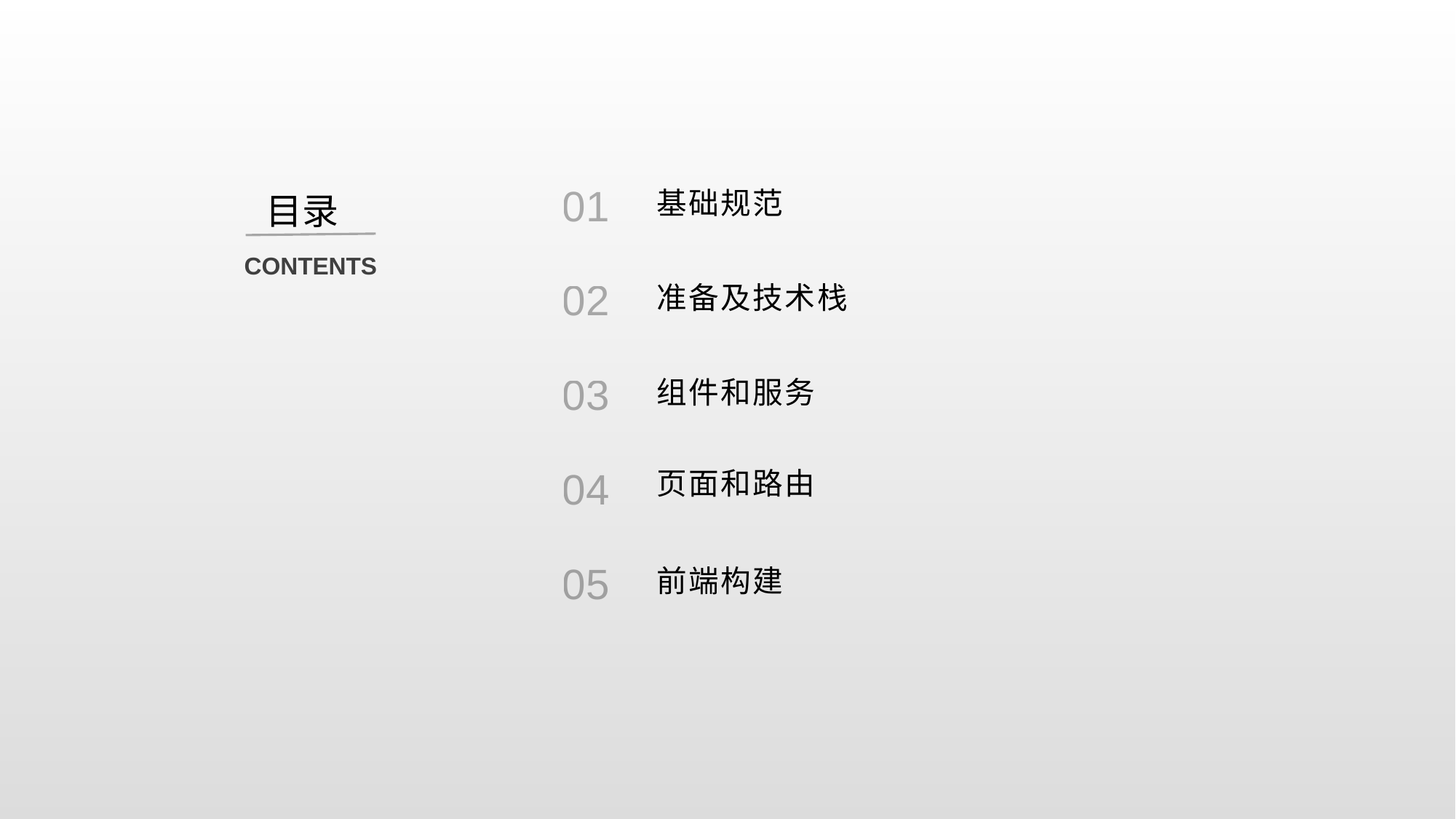

01
基础规范
目录
CONTENTS
02
准备及技术栈
03
组件和服务
04
页面和路由
05
前端构建